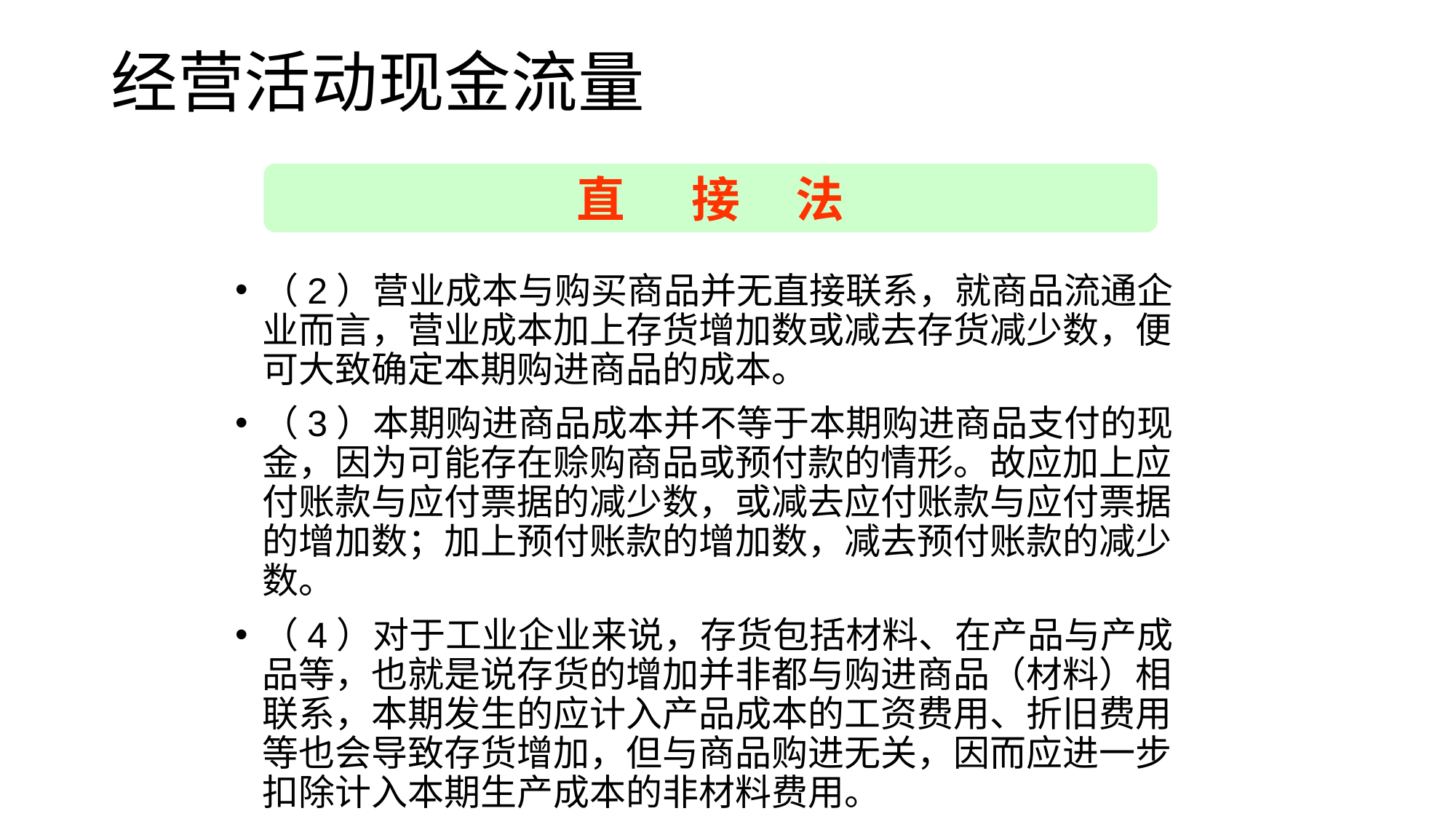

# 经营活动现金流量
直      接     法
（2）营业成本与购买商品并无直接联系，就商品流通企业而言，营业成本加上存货增加数或减去存货减少数，便可大致确定本期购进商品的成本。
（3）本期购进商品成本并不等于本期购进商品支付的现金，因为可能存在赊购商品或预付款的情形。故应加上应付账款与应付票据的减少数，或减去应付账款与应付票据的增加数；加上预付账款的增加数，减去预付账款的减少数。
（4）对于工业企业来说，存货包括材料、在产品与产成品等，也就是说存货的增加并非都与购进商品（材料）相联系，本期发生的应计入产品成本的工资费用、折旧费用等也会导致存货增加，但与商品购进无关，因而应进一步扣除计入本期生产成本的非材料费用。
2023/3/30
36